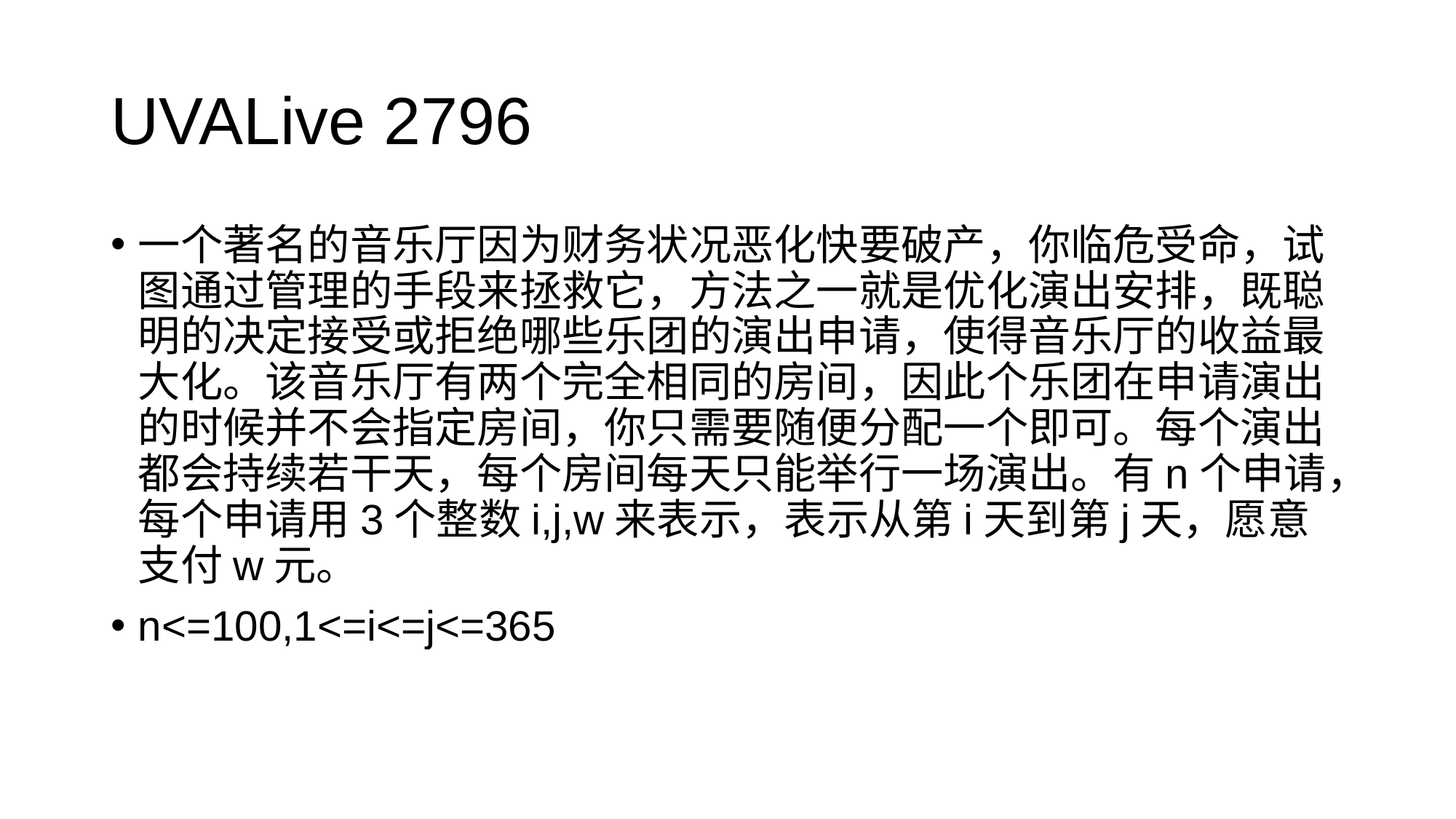

# UVALive 2796
一个著名的音乐厅因为财务状况恶化快要破产，你临危受命，试图通过管理的手段来拯救它，方法之一就是优化演出安排，既聪明的决定接受或拒绝哪些乐团的演出申请，使得音乐厅的收益最大化。该音乐厅有两个完全相同的房间，因此个乐团在申请演出的时候并不会指定房间，你只需要随便分配一个即可。每个演出都会持续若干天，每个房间每天只能举行一场演出。有n个申请，每个申请用3个整数i,j,w来表示，表示从第i天到第j天，愿意支付w元。
n<=100,1<=i<=j<=365